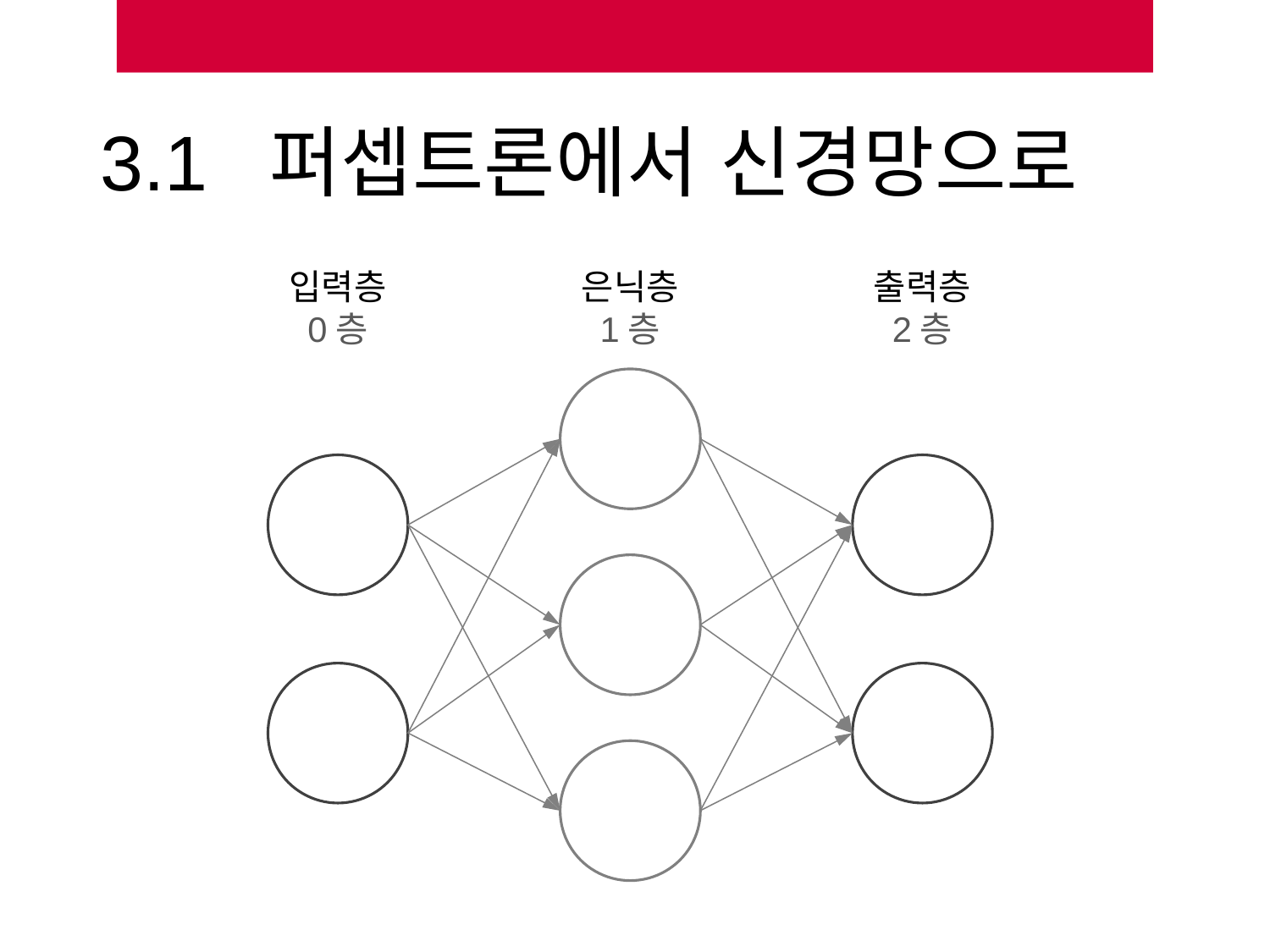

# 3.1  퍼셉트론에서 신경망으로
입력층
0층
은닉층
1층
출력층
2층